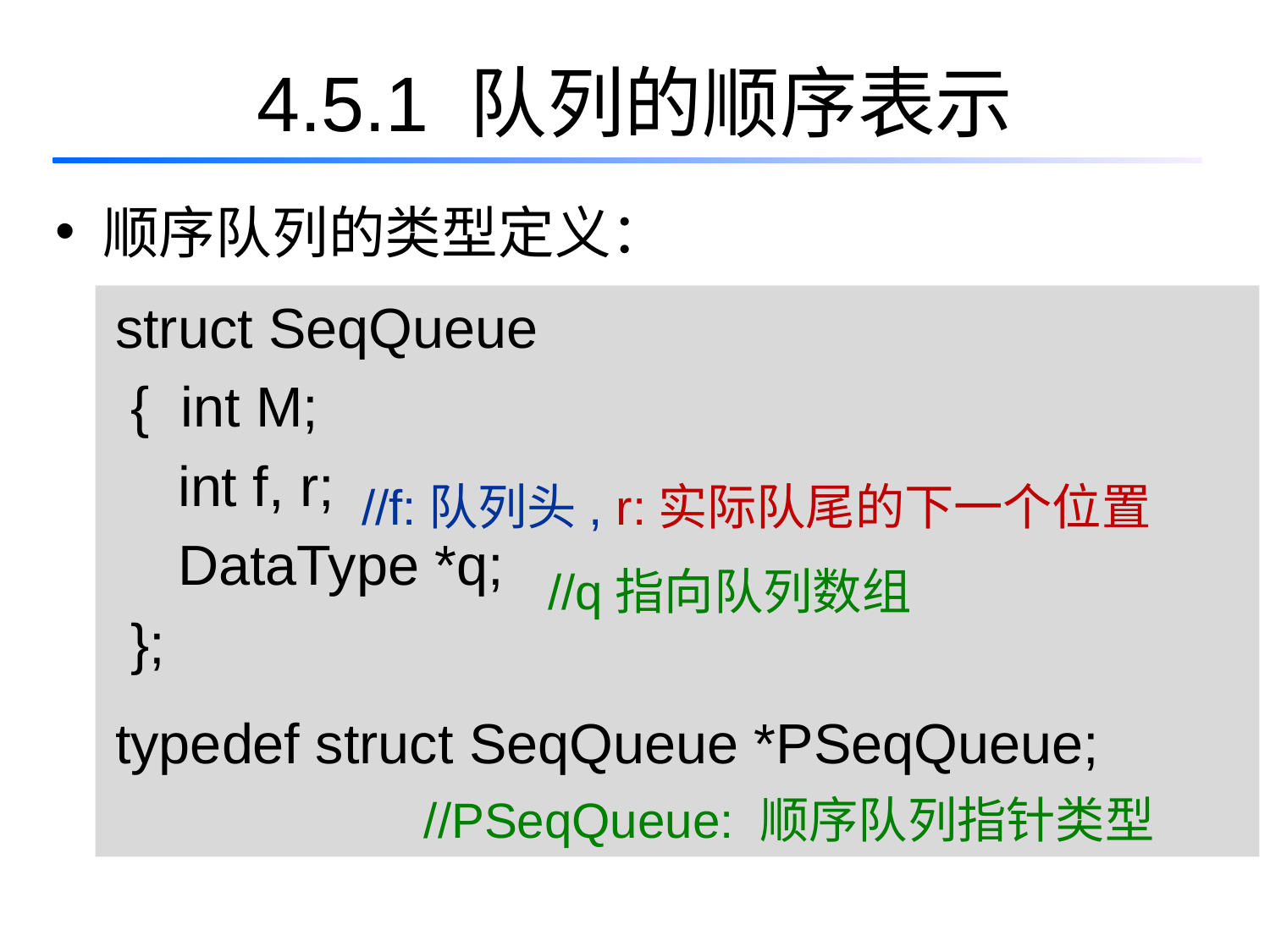

# 4.5.1 队列的顺序表示

顺序队列的类型定义：
struct SeqQueue
 {  int M;
    int f, r;
    DataType *q;
 };
typedef struct SeqQueue *PSeqQueue;
//f:队列头, r:实际队尾的下一个位置
//q指向队列数组
//PSeqQueue: 顺序队列指针类型